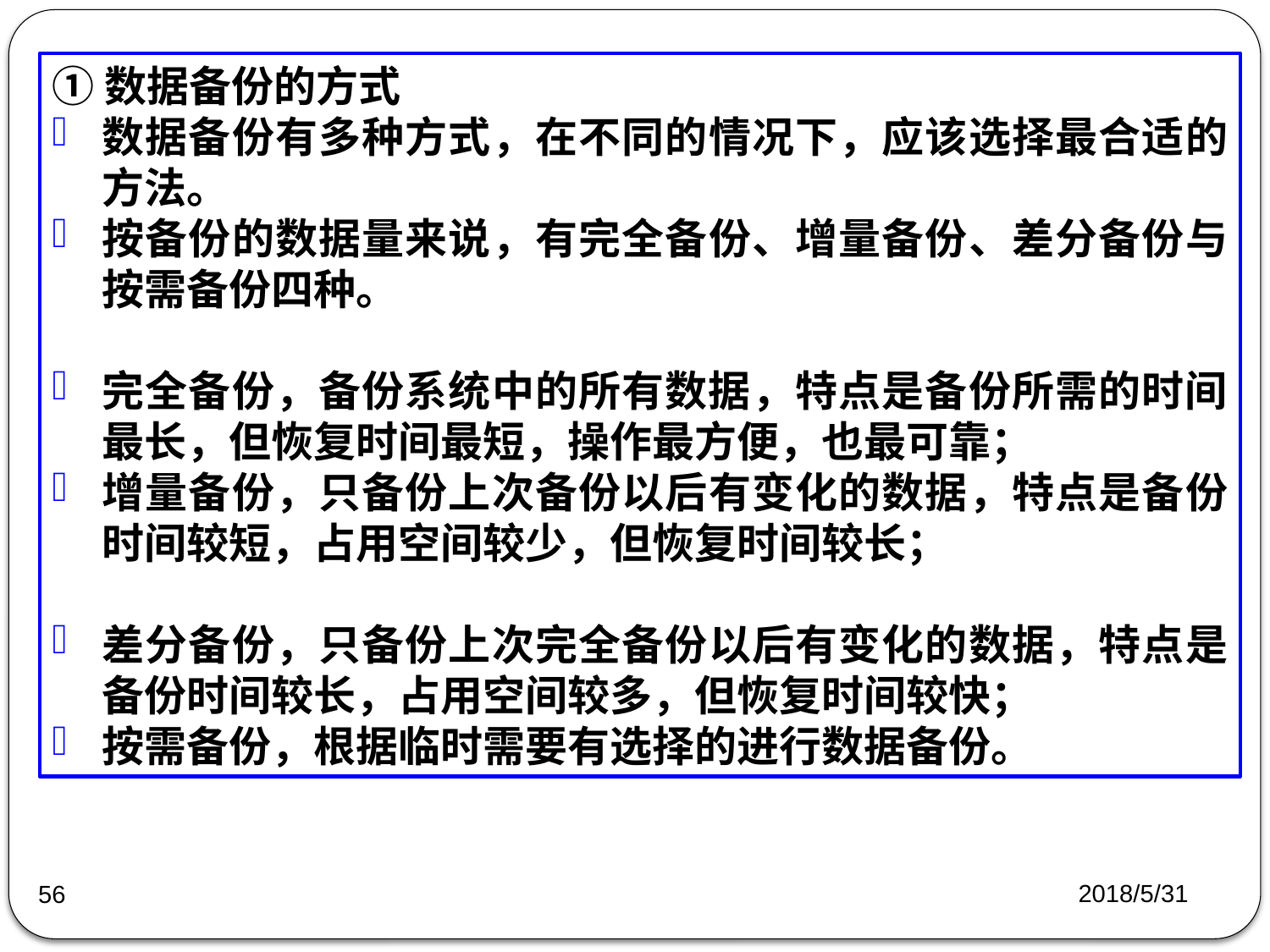

①数据备份的方式
数据备份有多种方式，在不同的情况下，应该选择最合适的方法。
按备份的数据量来说，有完全备份、增量备份、差分备份与按需备份四种。

完全备份，备份系统中的所有数据，特点是备份所需的时间最长，但恢复时间最短，操作最方便，也最可靠；
增量备份，只备份上次备份以后有变化的数据，特点是备份时间较短，占用空间较少，但恢复时间较长；

差分备份，只备份上次完全备份以后有变化的数据，特点是备份时间较长，占用空间较多，但恢复时间较快；
按需备份，根据临时需要有选择的进行数据备份。
2018/5/31
56